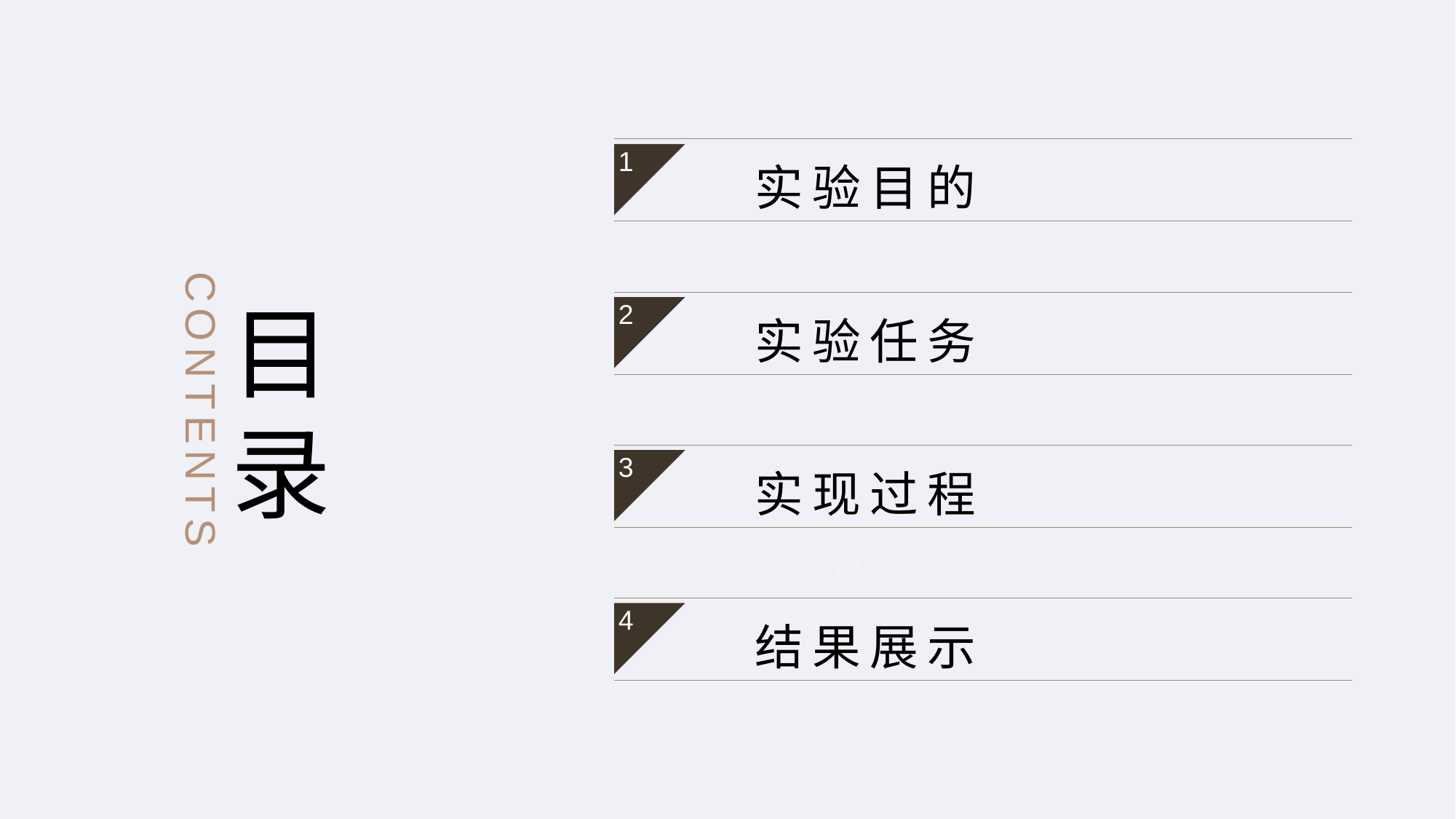

实验目的
1
   实验任务
2
   实现过程
3
   结果展示
4
目
录
CONTENTS